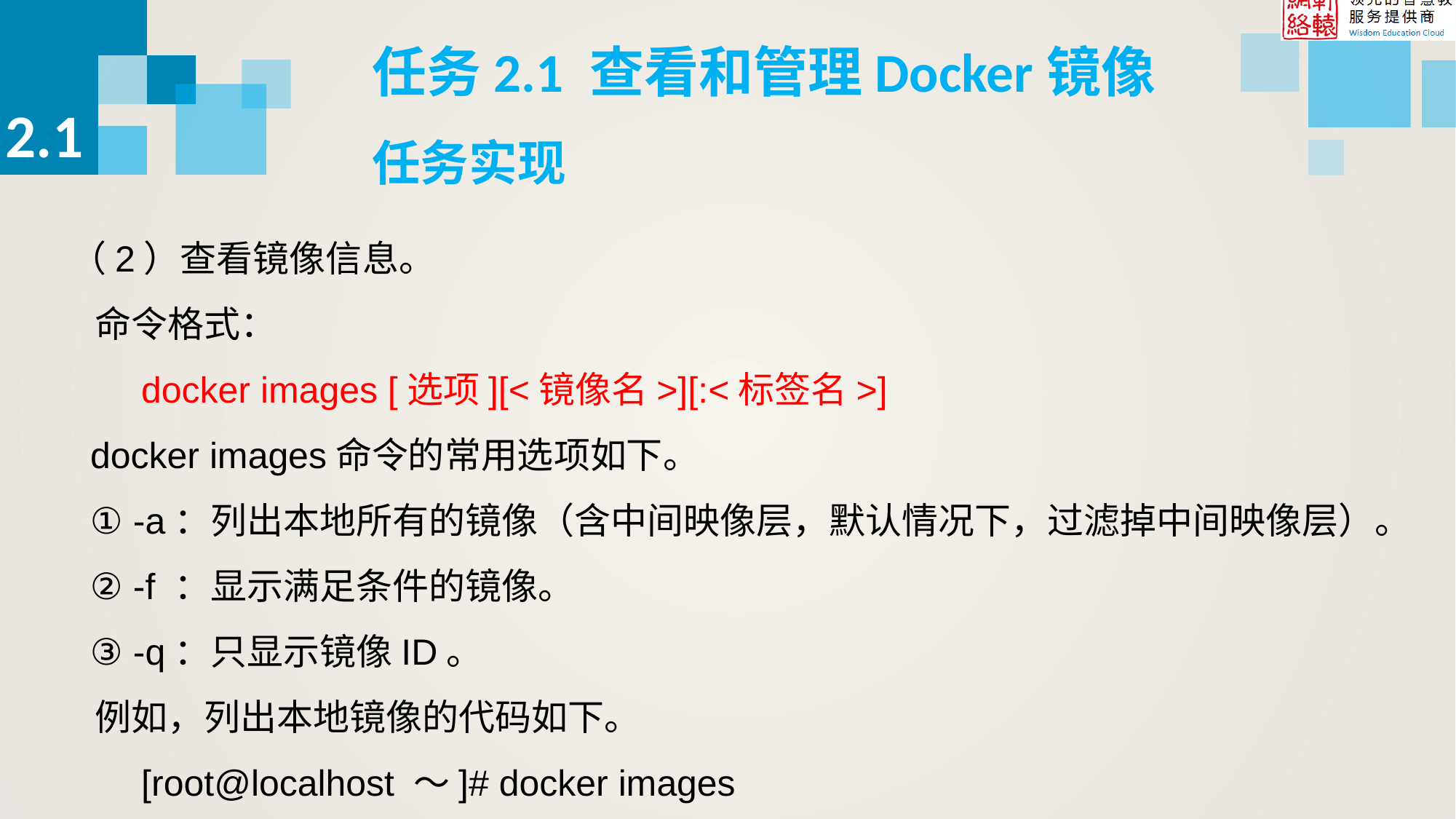

任务2.1 查看和管理Docker镜像
2.1
任务实现
（2）查看镜像信息。
  命令格式：
       docker images [选项][<镜像名>][:<标签名>]
  docker images命令的常用选项如下。
  ① -a：列出本地所有的镜像（含中间映像层，默认情况下，过滤掉中间映像层）。
  ② -f ：显示满足条件的镜像。
  ③ -q：只显示镜像ID。
  例如，列出本地镜像的代码如下。
       [root@localhost ～]# docker images